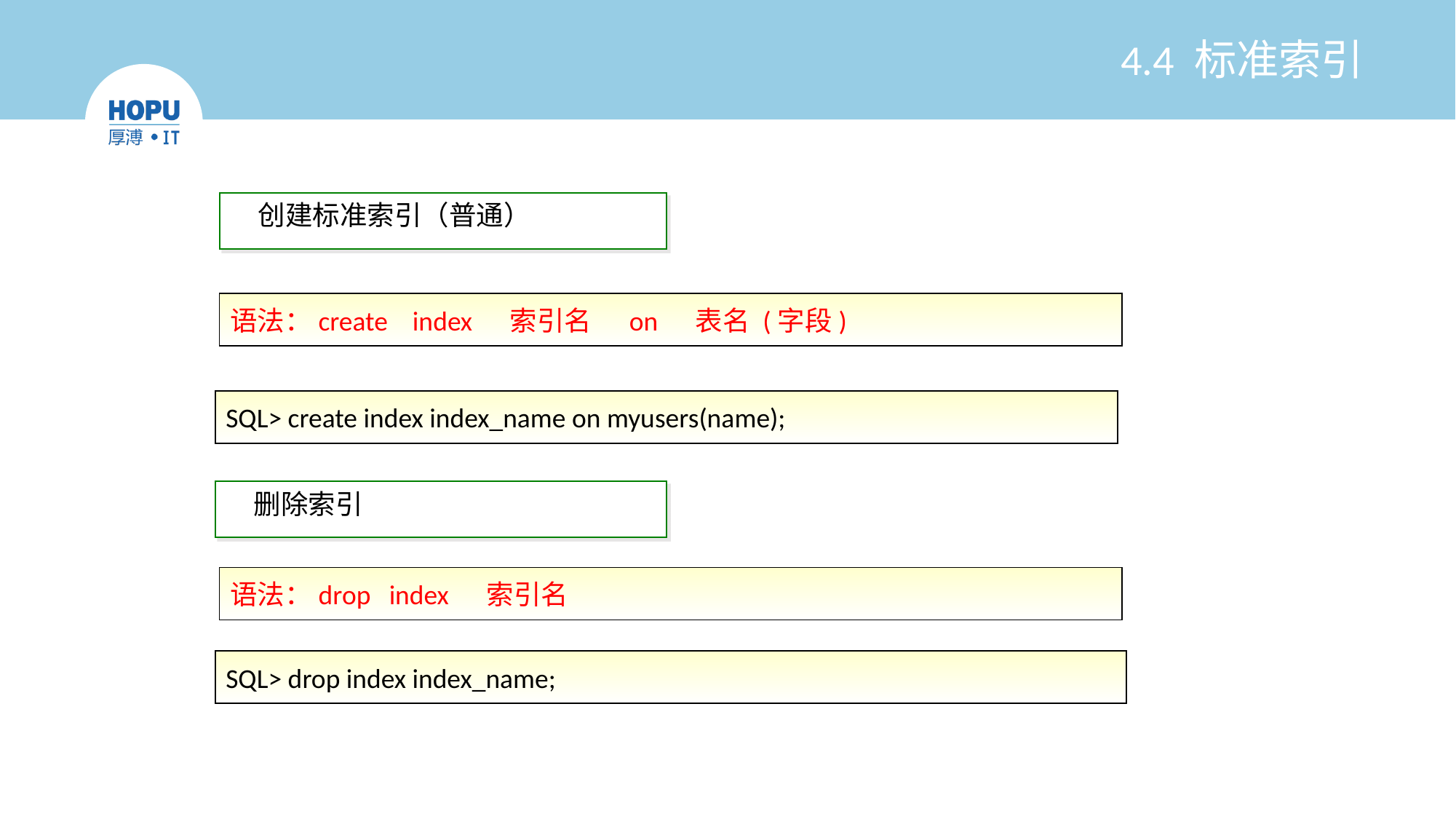

# 4.4 标准索引
创建标准索引（普通）
语法：create    index     索引名     on     表名 (字段)
SQL> create index index_name on myusers(name);
删除索引
语法：drop   index     索引名
SQL> drop index index_name;